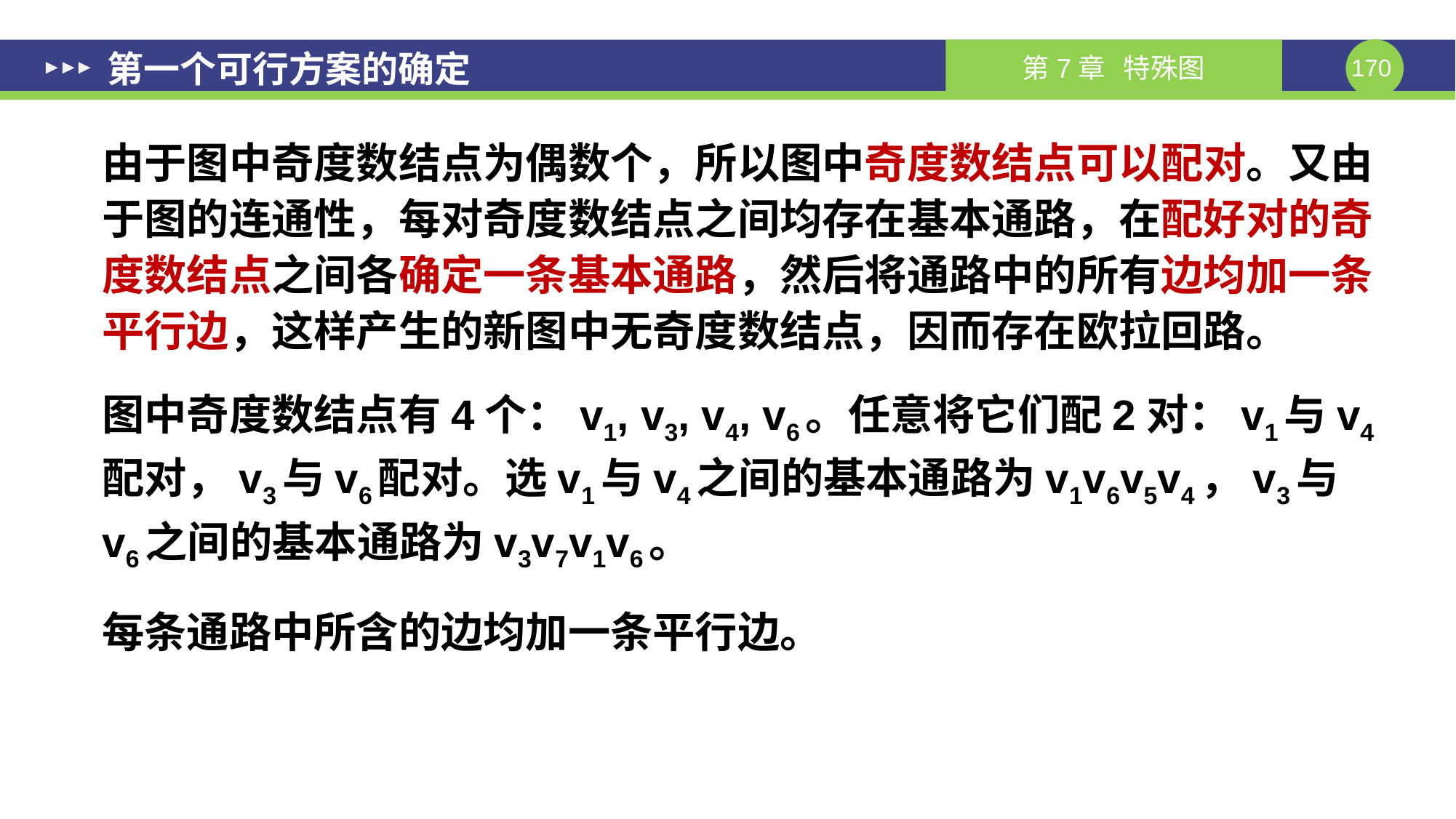

# 第一个可行方案的确定
由于图中奇度数结点为偶数个，所以图中奇度数结点可以配对。又由于图的连通性，每对奇度数结点之间均存在基本通路，在配好对的奇度数结点之间各确定一条基本通路，然后将通路中的所有边均加一条平行边，这样产生的新图中无奇度数结点，因而存在欧拉回路。
图中奇度数结点有4个：v1, v3, v4, v6。任意将它们配2对：v1与v4配对，v3与v6配对。选v1与v4之间的基本通路为v1v6v5v4，v3与v6之间的基本通路为v3v7v1v6。
每条通路中所含的边均加一条平行边。